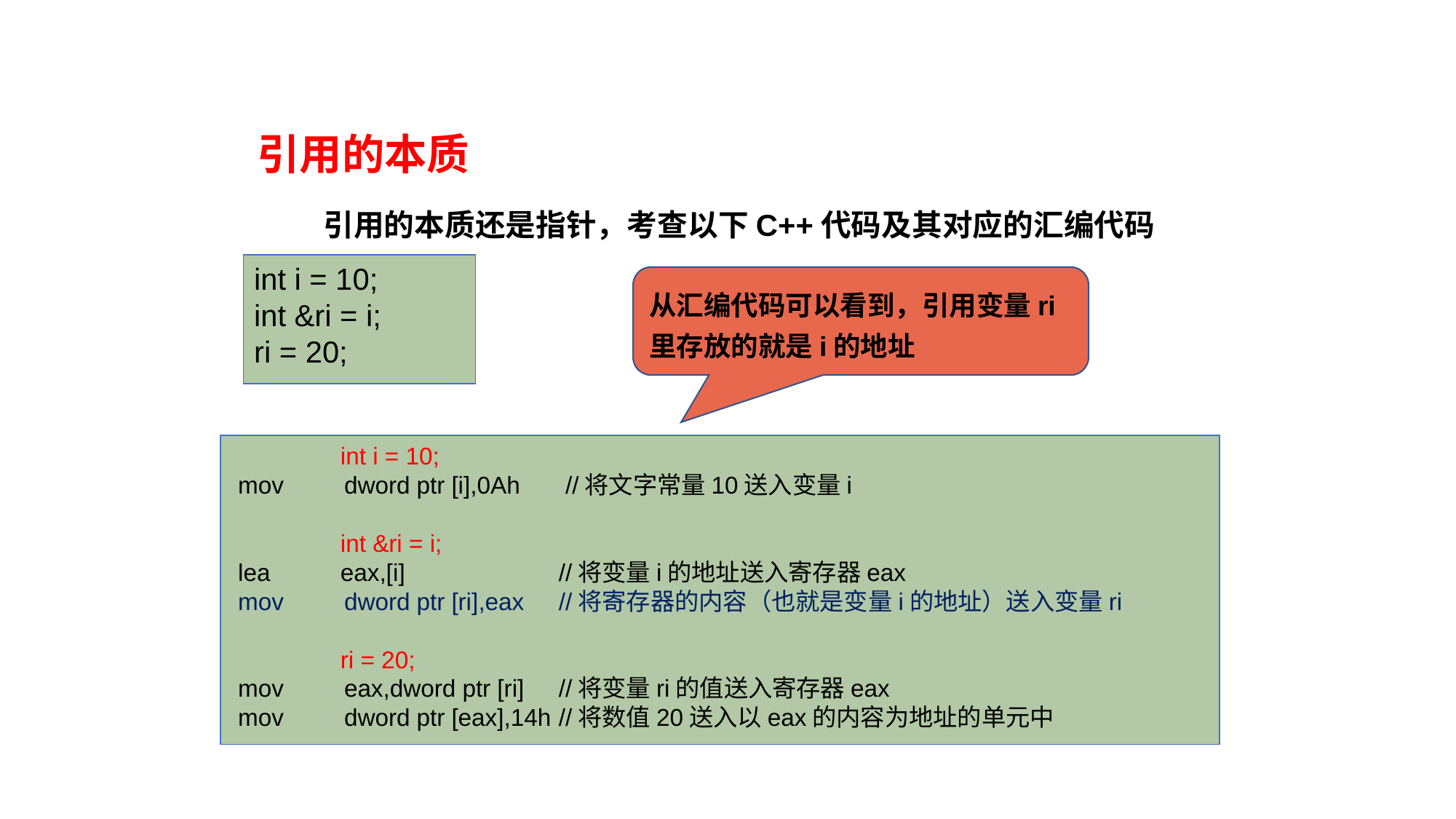

引用的本质
	引用的本质还是指针，考查以下C++代码及其对应的汇编代码

int i = 10;
int &ri = i;
ri = 20;
从汇编代码可以看到，引用变量ri里存放的就是i的地址
	int i = 10;
 mov         dword ptr [i],0Ah 	 //将文字常量10送入变量i

	int &ri = i;
 lea         	eax,[i] 		//将变量i的地址送入寄存器eax
 mov         dword ptr [ri],eax  	//将寄存器的内容（也就是变量i的地址）送入变量ri

	ri = 20;
 mov         eax,dword ptr [ri]  	//将变量ri的值送入寄存器eax
 mov         dword ptr [eax],14h	//将数值20送入以eax的内容为地址的单元中